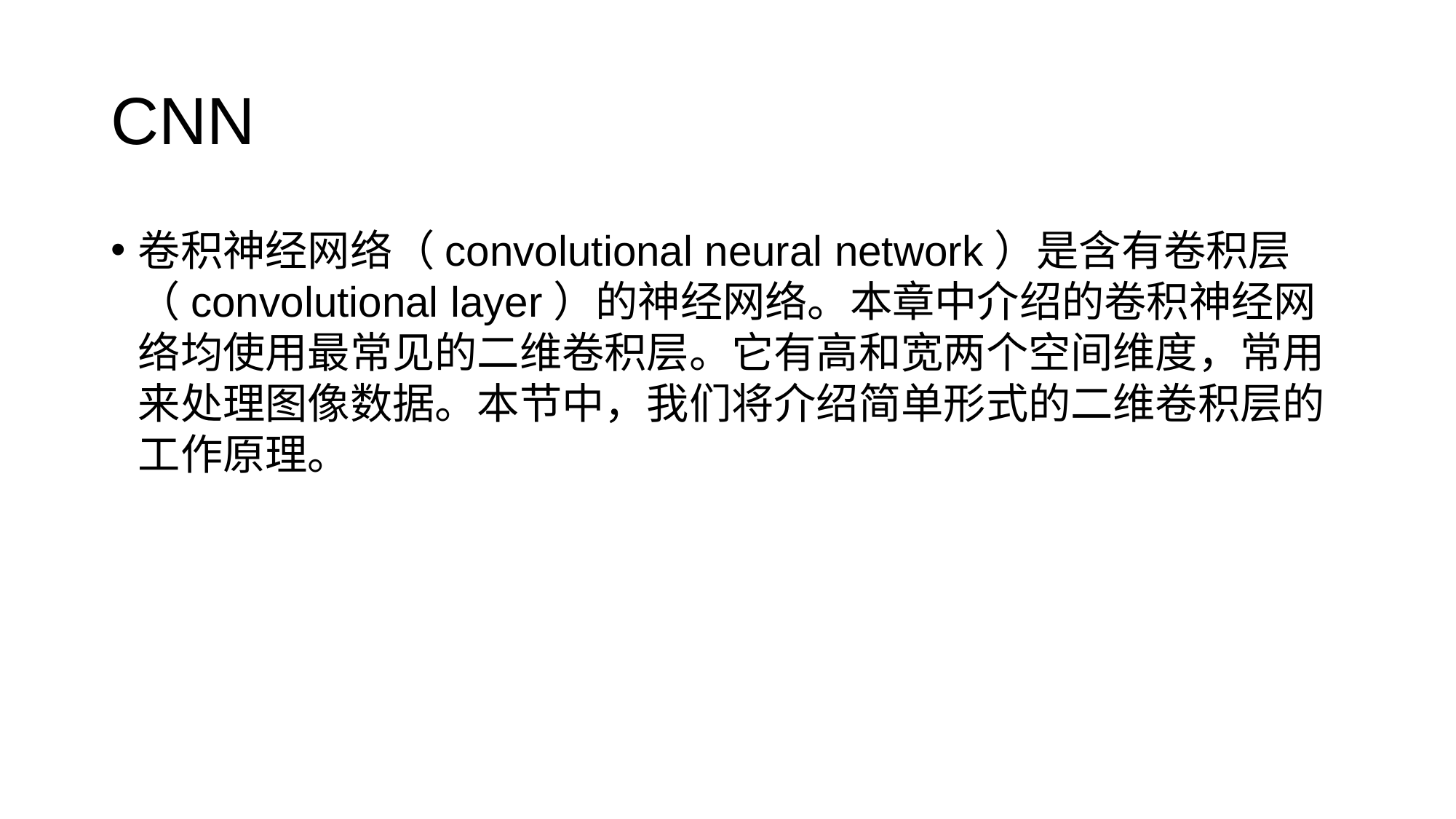

# CNN
卷积神经网络（convolutional neural network）是含有卷积层（convolutional layer）的神经网络。本章中介绍的卷积神经网络均使用最常见的二维卷积层。它有高和宽两个空间维度，常用来处理图像数据。本节中，我们将介绍简单形式的二维卷积层的工作原理。